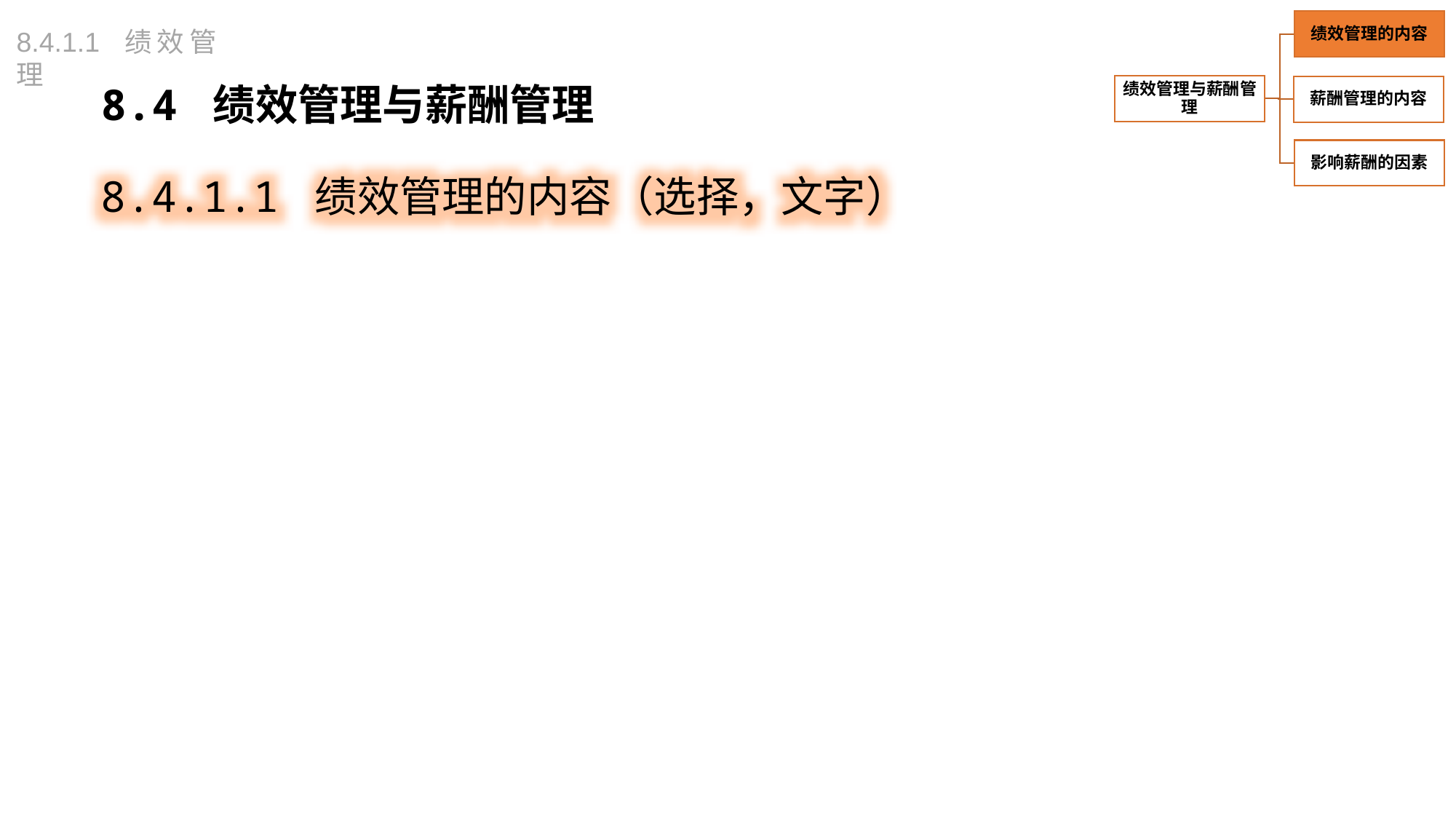

绩效管理与薪酬管理
绩效管理的内容
薪酬管理的内容
影响薪酬的因素
8.4.1.1 绩效管理
8.4 绩效管理与薪酬管理
8.4.1.1 绩效管理的内容（选择，文字）